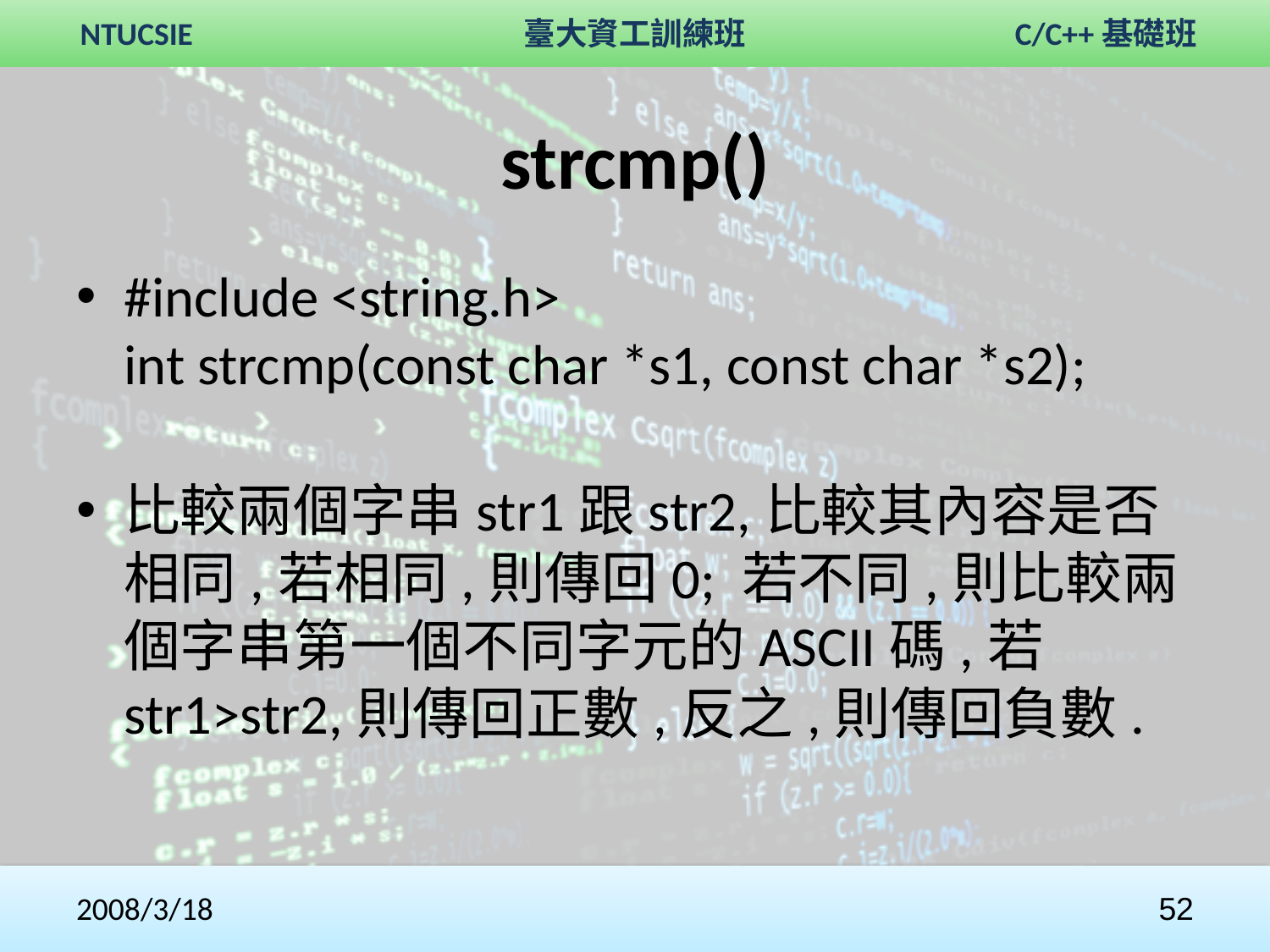

# strcmp()
#include <string.h>
int strcmp(const char *s1, const char *s2);
比較兩個字串str1跟str2,比較其內容是否相同,若相同,則傳回0; 若不同,則比較兩個字串第一個不同字元的ASCII碼,若str1>str2,則傳回正數,反之,則傳回負數.

2008/3/18
52